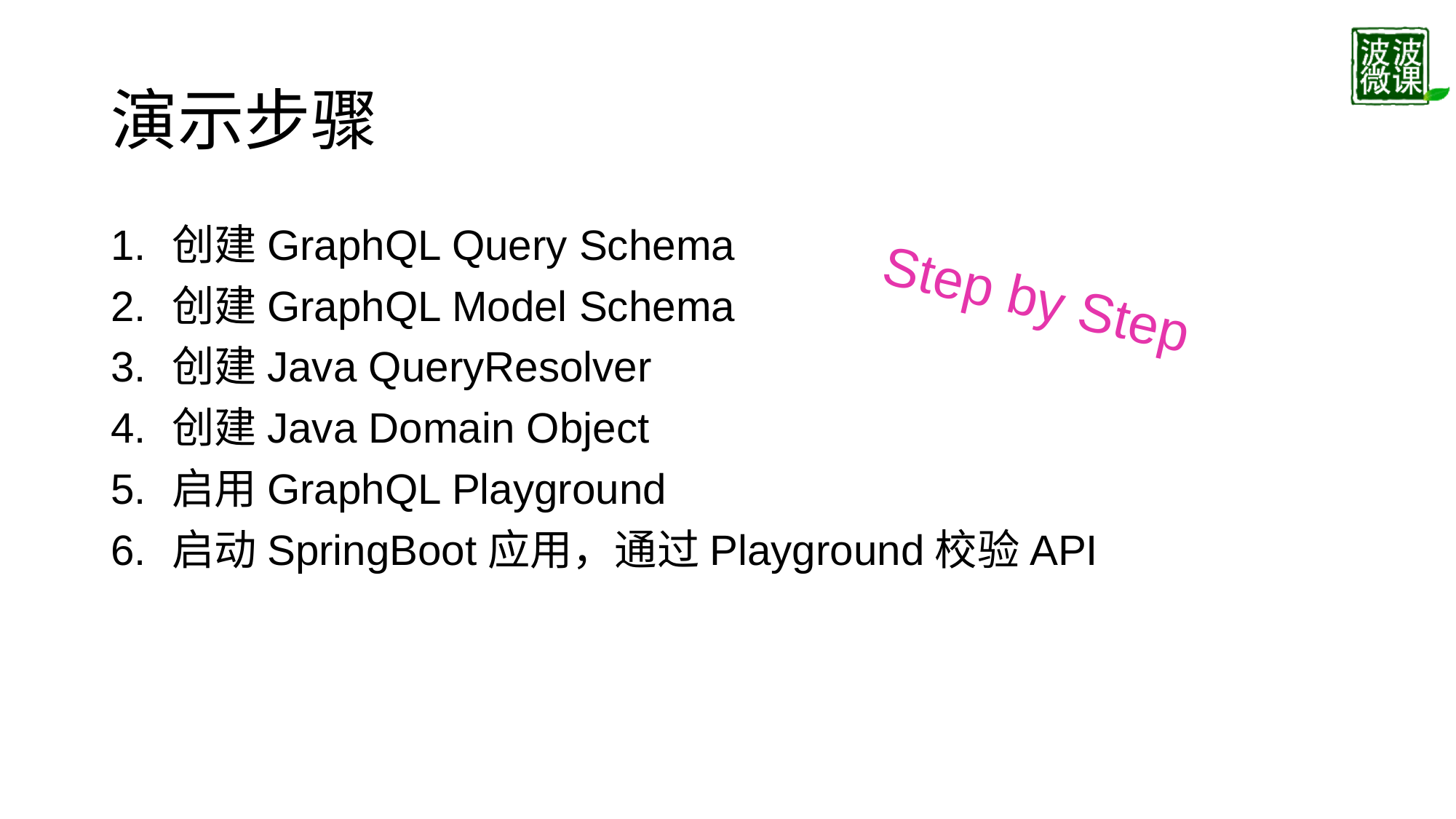

# 演示步骤
创建GraphQL Query Schema
创建GraphQL Model Schema
创建Java QueryResolver
创建Java Domain Object
启用GraphQL Playground
启动SpringBoot应用，通过Playground校验API
Step by Step